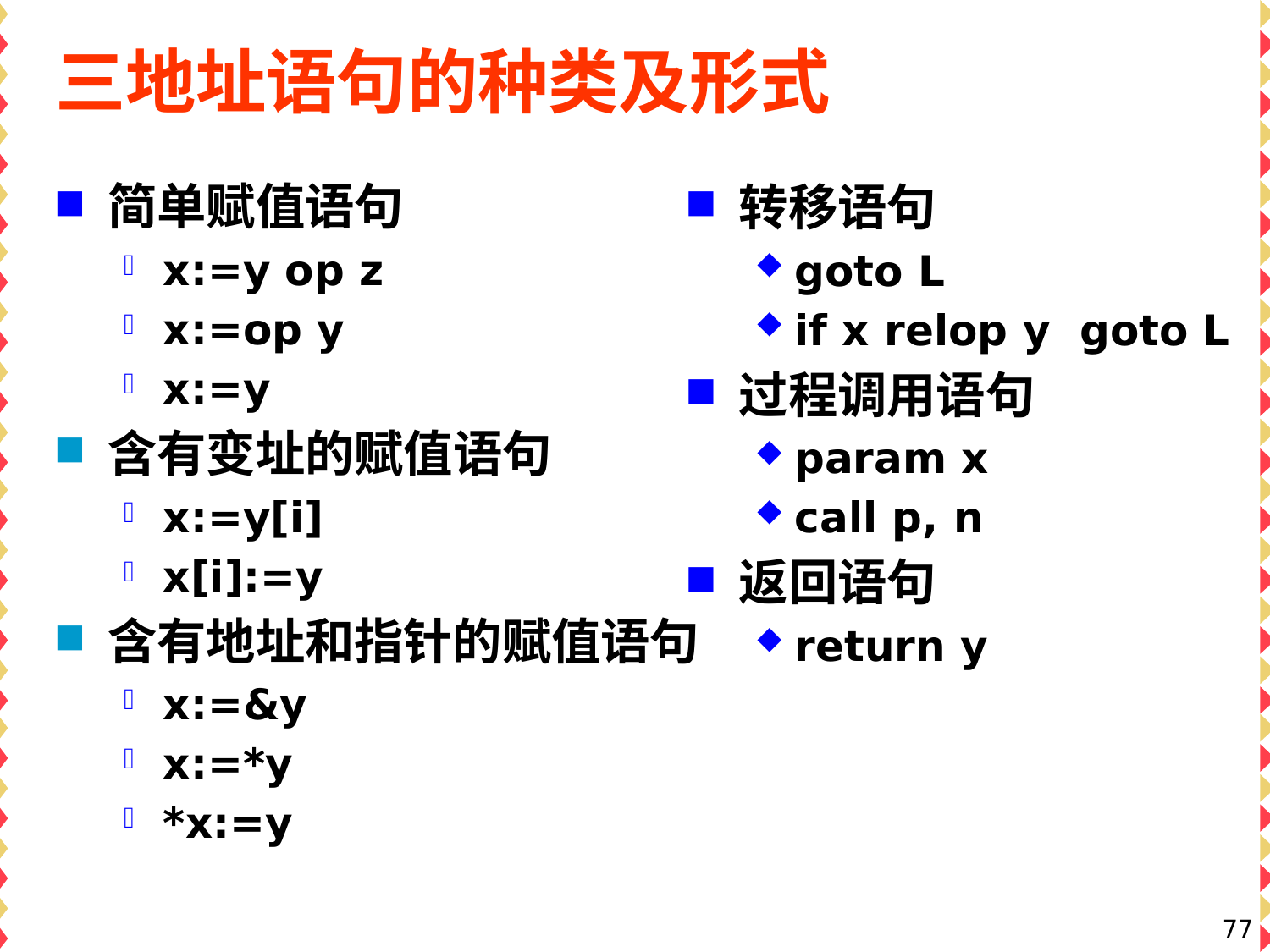

# 三地址语句的种类及形式
简单赋值语句
x:=y op z
x:=op y
x:=y
含有变址的赋值语句
x:=y[i]
x[i]:=y
含有地址和指针的赋值语句
x:=&y
x:=*y
*x:=y
转移语句
goto L
if x relop y  goto L
过程调用语句
param x
call p, n
返回语句
return y
77